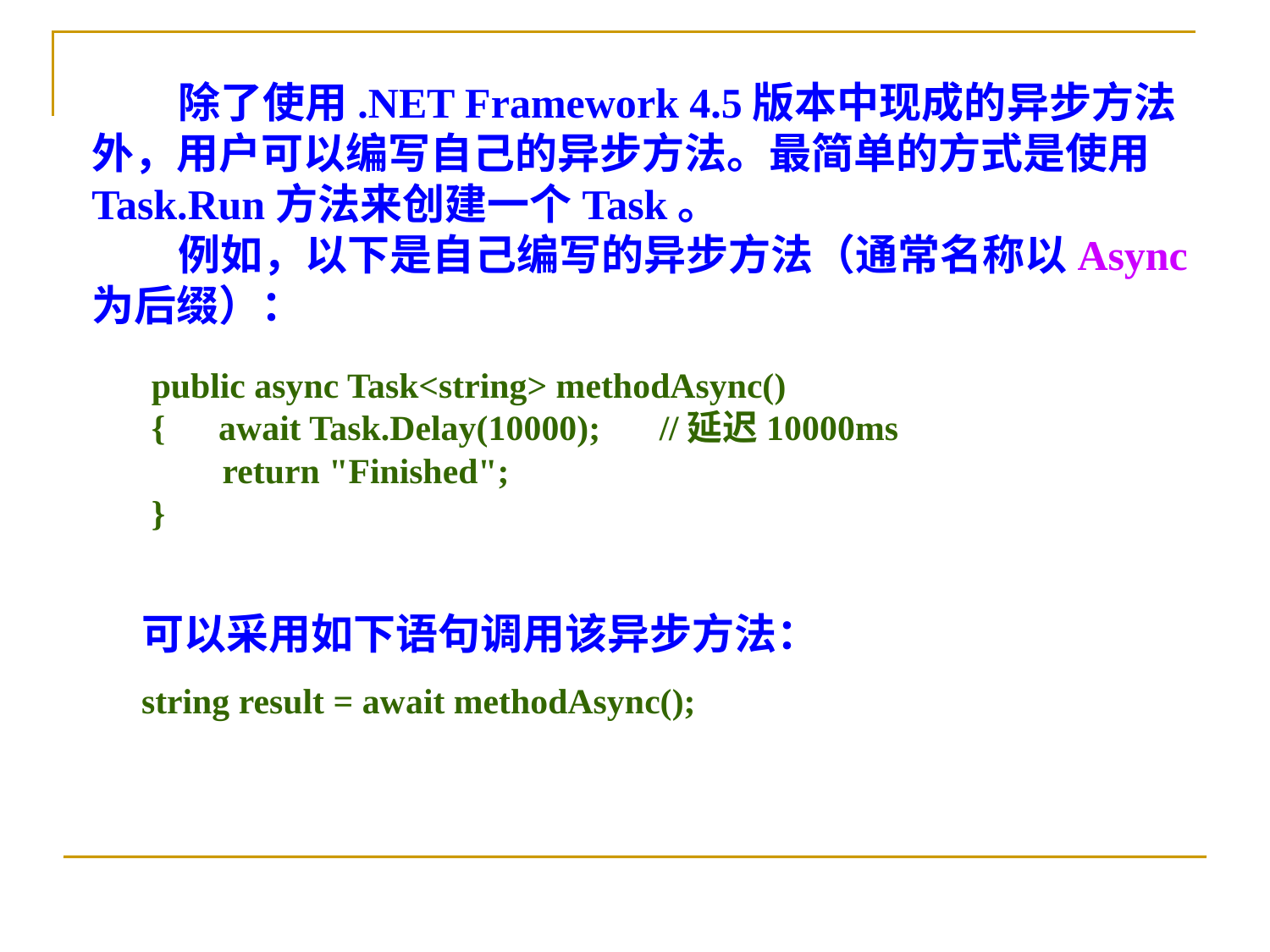

除了使用.NET Framework 4.5版本中现成的异步方法外，用户可以编写自己的异步方法。最简单的方式是使用Task.Run方法来创建一个Task。
        例如，以下是自己编写的异步方法（通常名称以Async为后缀）：
public async Task<string> methodAsync()
{      await Task.Delay(10000);	//延迟10000ms
        return "Finished";
}
可以采用如下语句调用该异步方法：
string result = await methodAsync();